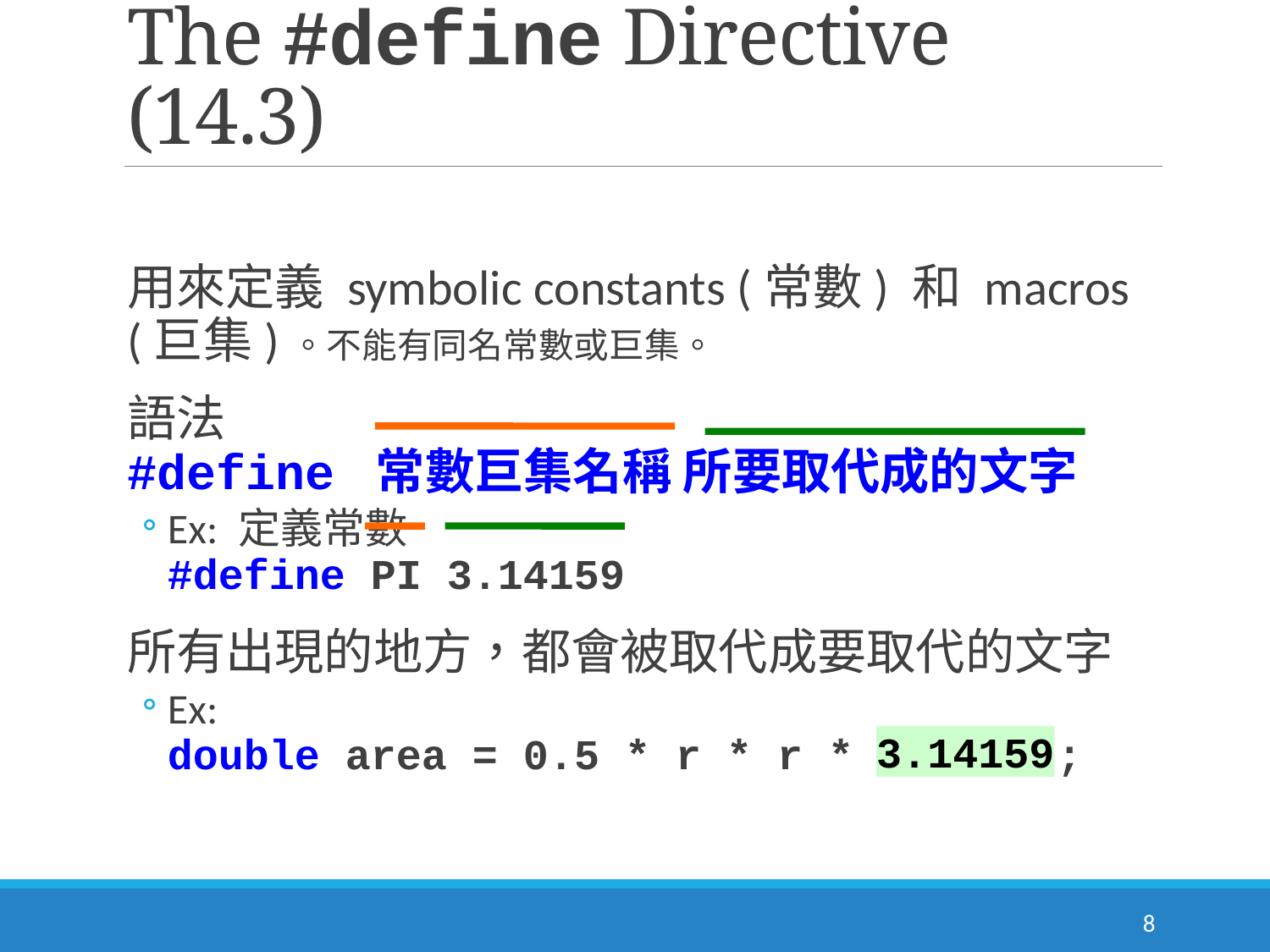

# The #define Directive (14.3)
用來定義 symbolic constants (常數) 和 macros (巨集)。不能有同名常數或巨集。
語法
#define 常數巨集名稱 所要取代成的文字
Ex: 定義常數
#define PI 3.14159
所有出現的地方，都會被取代成要取代的文字
Ex:
double area = 0.5 * r * r * PI     ;

3.14159
8